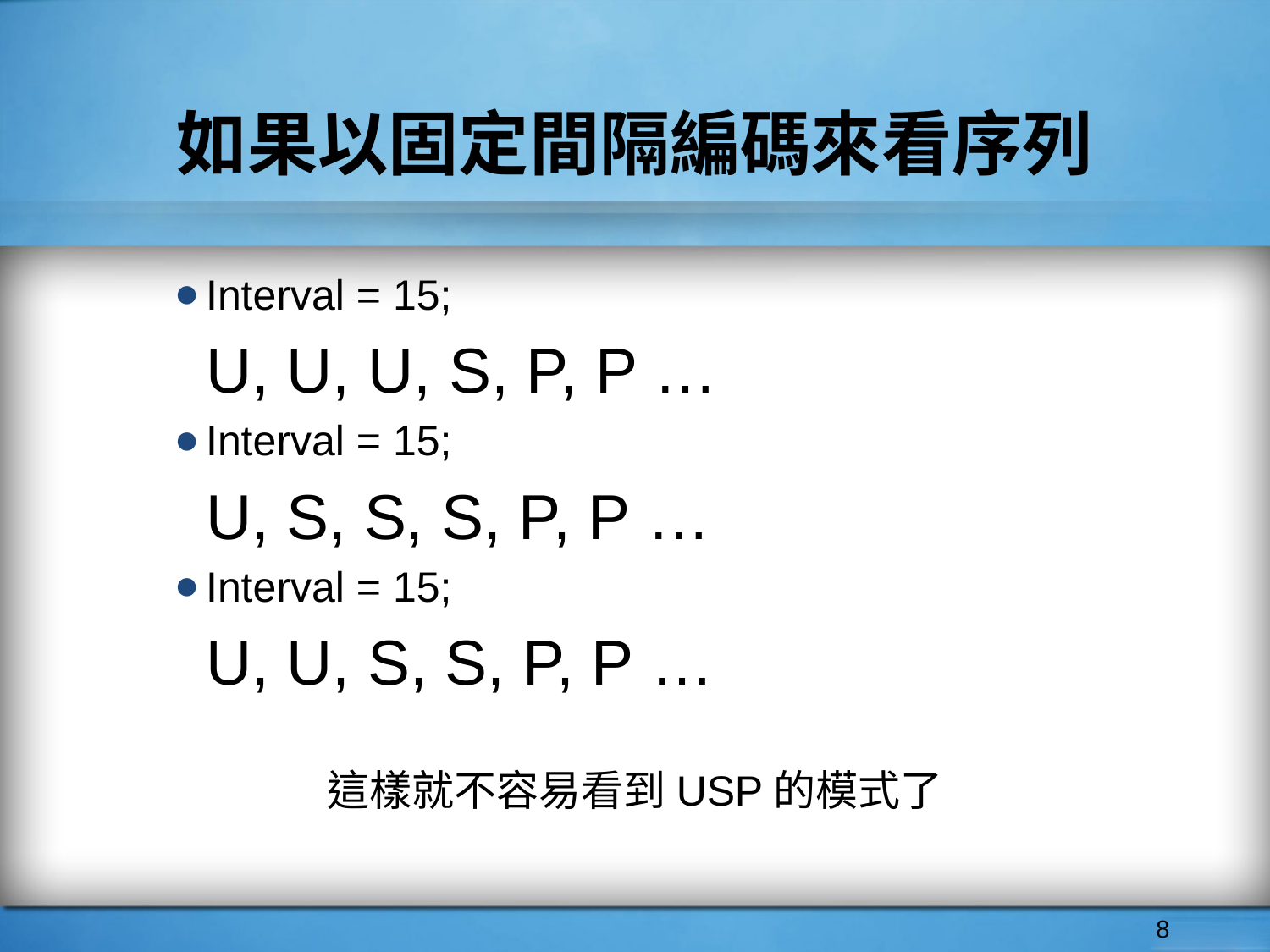

# 如果以固定間隔編碼來看序列
Interval = 15;
U, U, U, S, P, P …
Interval = 15;
U, S, S, S, P, P …
Interval = 15;
U, U, S, S, P, P …

這樣就不容易看到USP的模式了
8